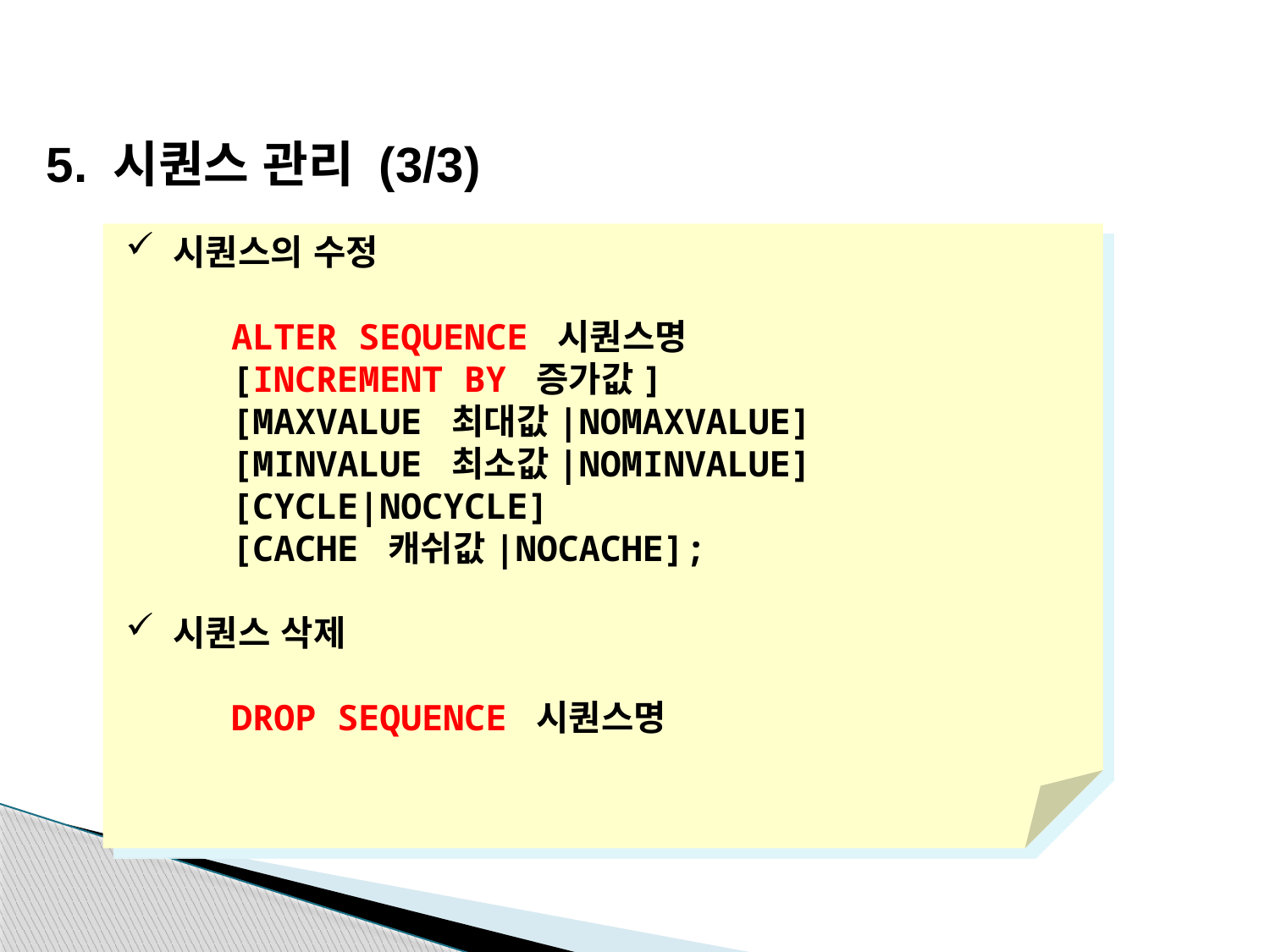

5. 시퀀스 관리 (3/3)
시퀀스의 수정

     ALTER SEQUENCE 시퀀스명
     [INCREMENT BY 증가값]
     [MAXVALUE 최대값|NOMAXVALUE]
     [MINVALUE 최소값|NOMINVALUE]
     [CYCLE|NOCYCLE]
     [CACHE 캐쉬값|NOCACHE];

시퀀스 삭제

     DROP SEQUENCE 시퀀스명